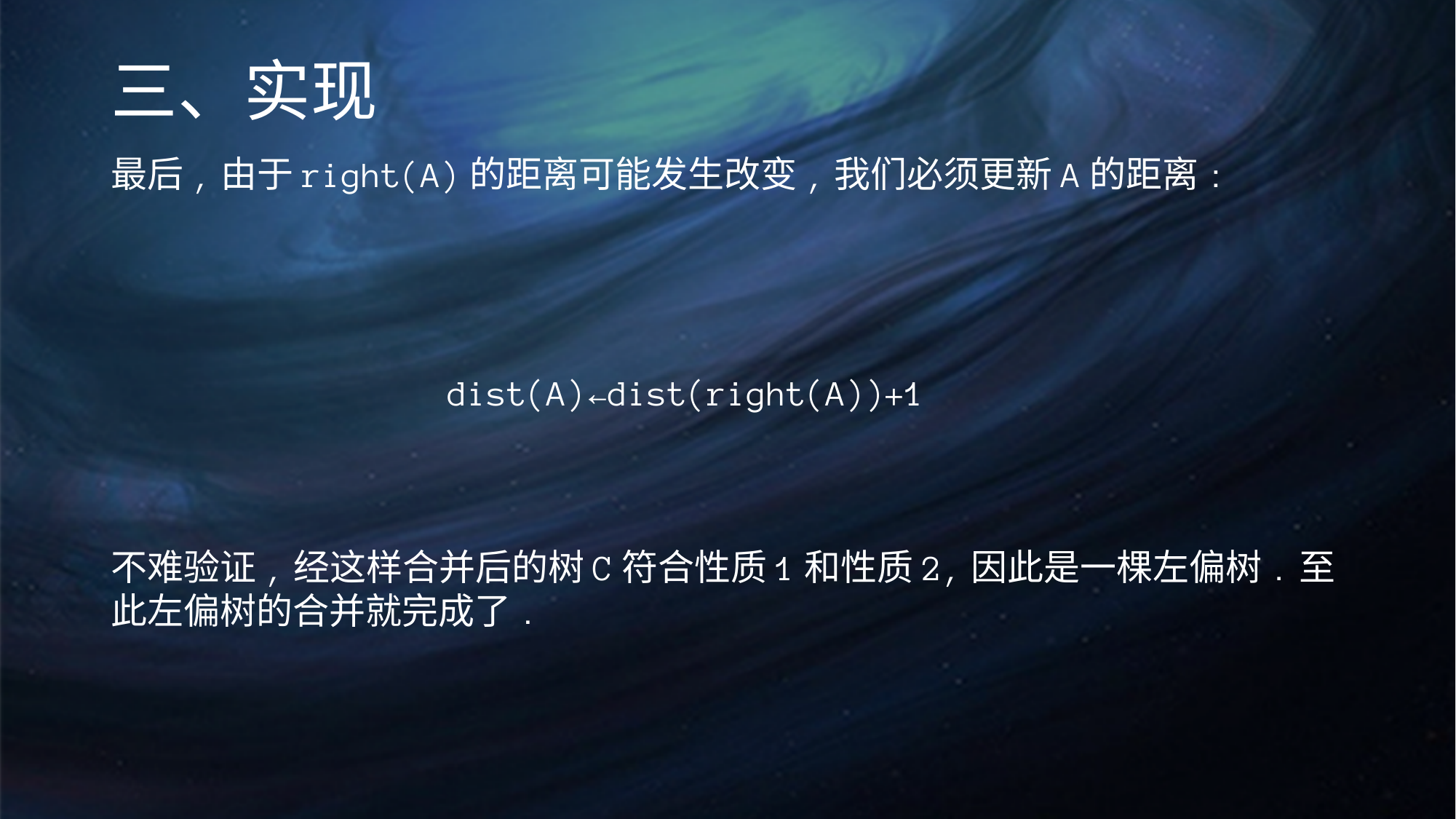

# 三、实现
最后,由于right(A)的距离可能发生改变,我们必须更新A的距离:

                 dist(A)←dist(right(A))+1

不难验证,经这样合并后的树C符合性质1和性质2,因此是一棵左偏树.至此左偏树的合并就完成了.